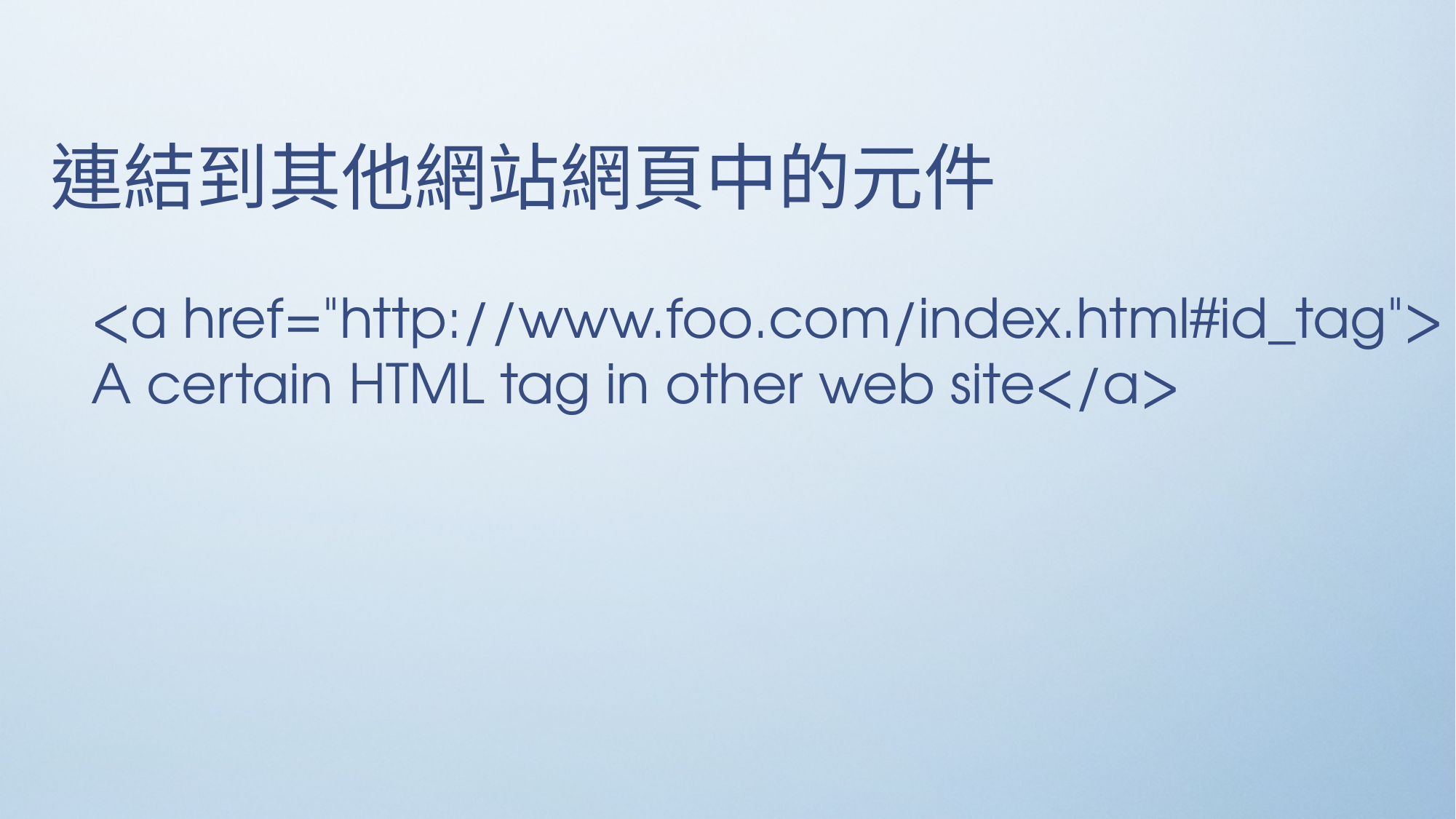

連結到其他網站網頁中的元件
<a href="http://www.foo.com/index.html#id_tag">
A certain HTML tag in other web site</a>